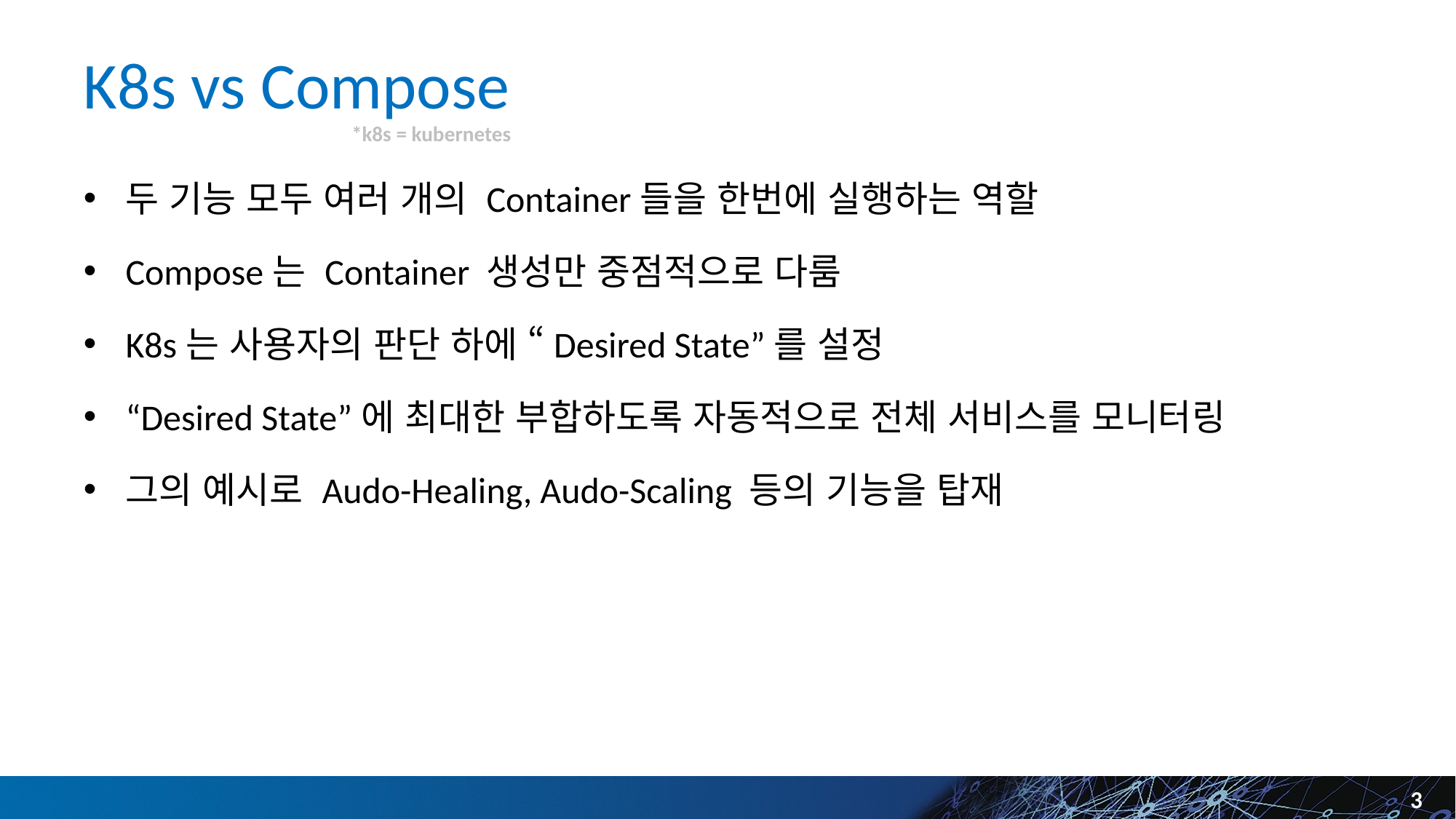

# K8s vs Compose
*k8s = kubernetes
두 기능 모두 여러 개의 Container들을 한번에 실행하는 역할
Compose는 Container 생성만 중점적으로 다룸
K8s는 사용자의 판단 하에 “Desired State”를 설정
“Desired State”에 최대한 부합하도록 자동적으로 전체 서비스를 모니터링
그의 예시로 Audo-Healing, Audo-Scaling 등의 기능을 탑재
3